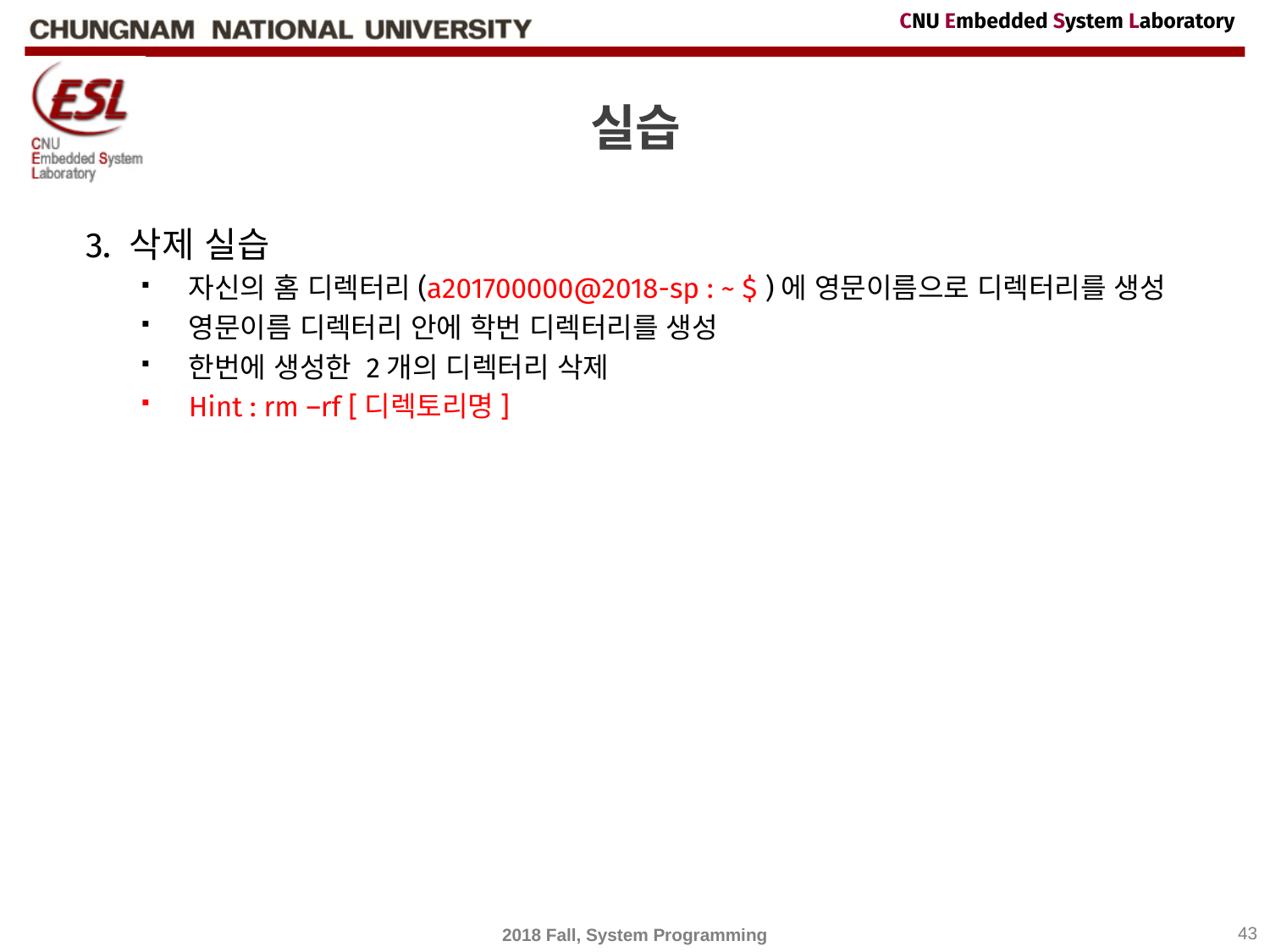

# 실습
3. 삭제 실습
자신의 홈 디렉터리(a201700000@2018-sp : ~ $ )에 영문이름으로 디렉터리를 생성
영문이름 디렉터리 안에 학번 디렉터리를 생성
한번에 생성한 2개의 디렉터리 삭제
Hint : rm –rf [디렉토리명]

2018 Fall, System Programming
43